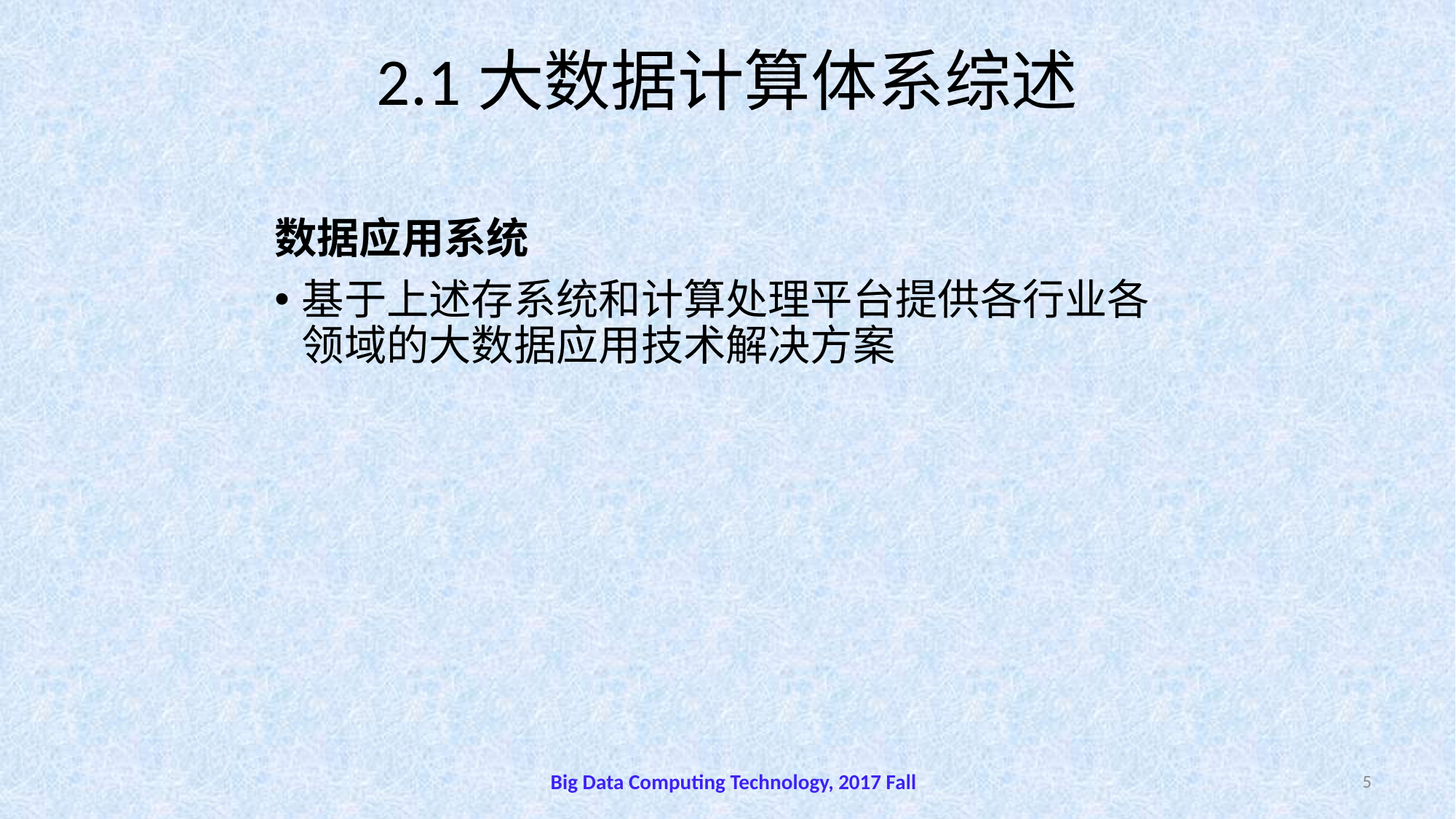

# 2.1大数据计算体系综述
数据应用系统
基于上述存系统和计算处理平台提供各行业各领域的大数据应用技术解决方案
Big Data Computing Technology, 2017 Fall
5